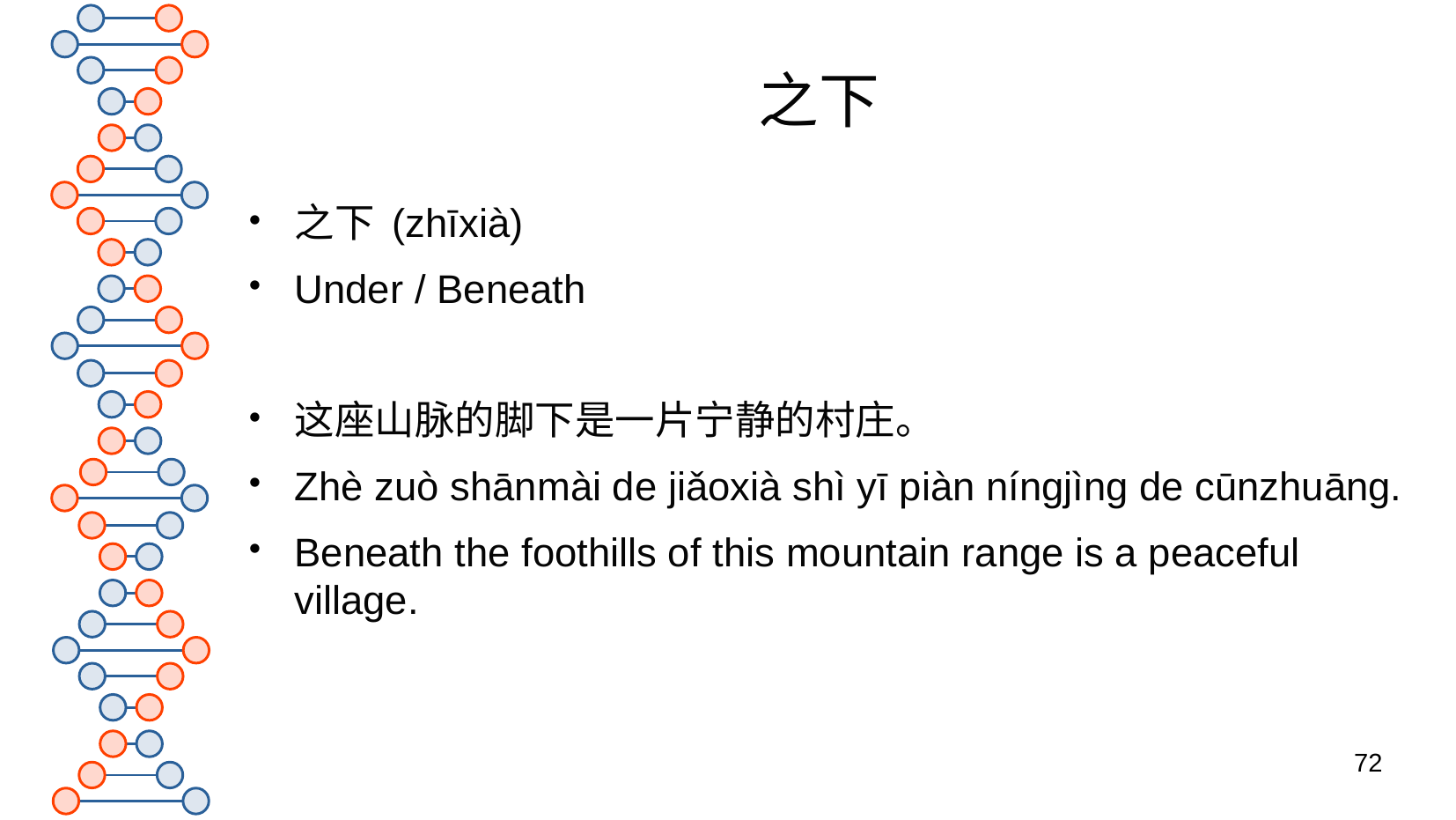

# 之下
之下 (zhīxià)
Under / Beneath

这座山脉的脚下是一片宁静的村庄。
Zhè zuò shānmài de jiǎoxià shì yī piàn níngjìng de cūnzhuāng.
Beneath the foothills of this mountain range is a peaceful village.

72